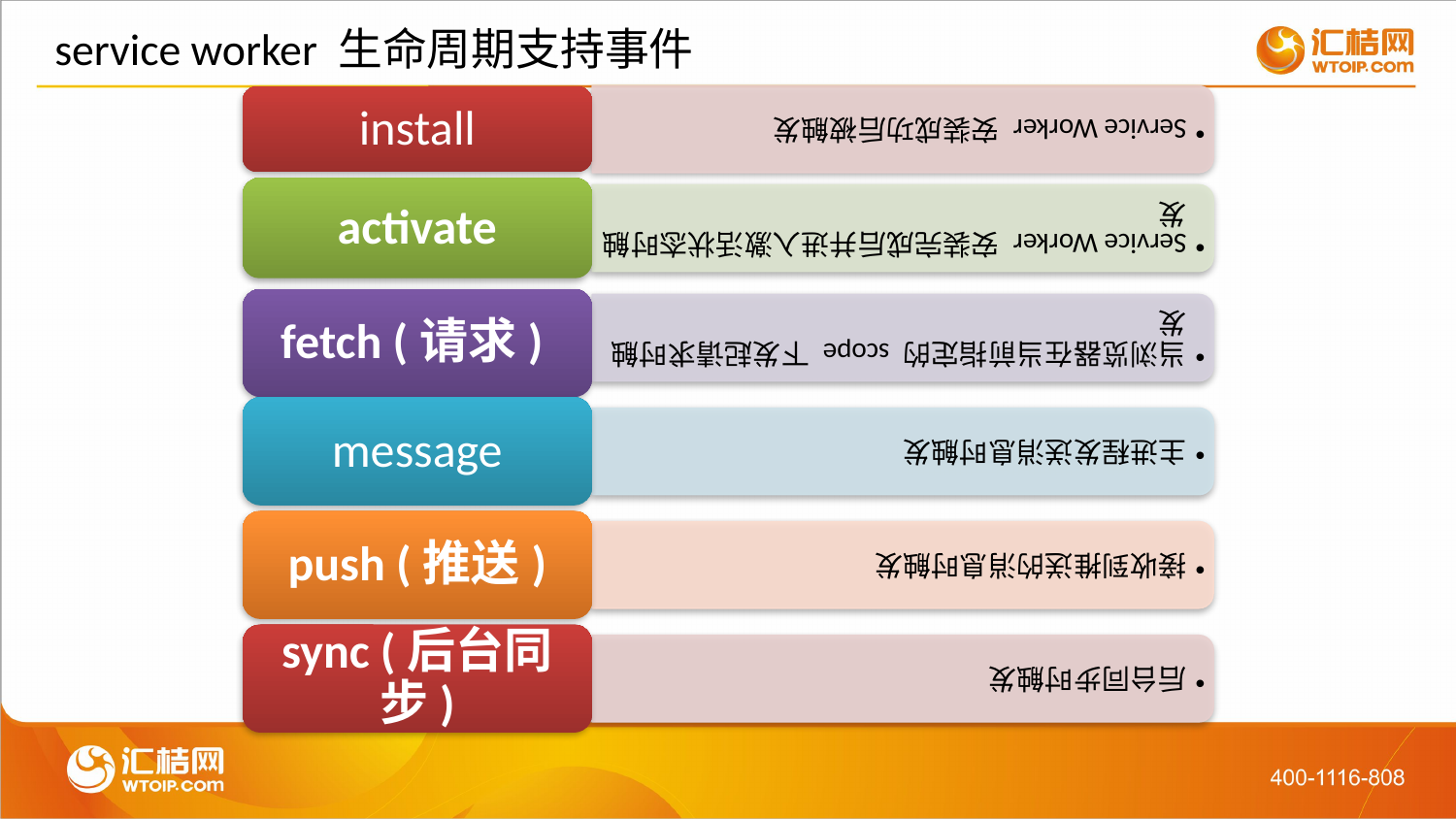

# service worker 生命周期支持事件
Service Worker 安装成功后被触发
install
Service Worker 安装完成后并进入激活状态时触发
activate
当浏览器在当前指定的 scope 下发起请求时触发
fetch (请求)
主进程发送消息时触发
message
接收到推送的消息时触发
push (推送)
后台同步时触发
sync (后台同步)